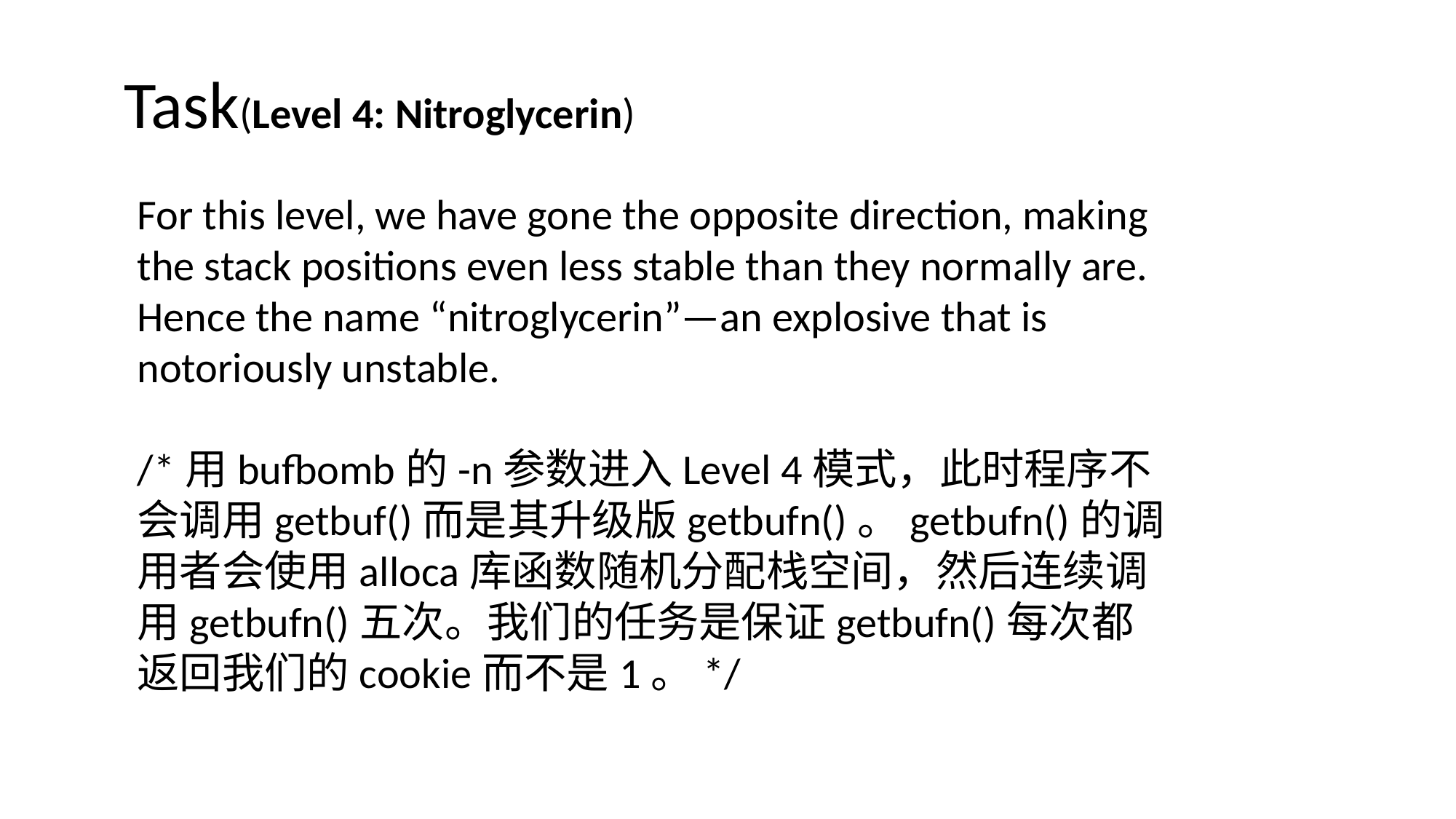

Task(Level 4: Nitroglycerin)
For this level, we have gone the opposite direction, making the stack positions even less stable than they normally are. Hence the name “nitroglycerin”—an explosive that is notoriously unstable.

/*用bufbomb的-n参数进入Level 4模式，此时程序不会调用getbuf()而是其升级版getbufn()。getbufn()的调用者会使用alloca库函数随机分配栈空间，然后连续调用getbufn()五次。我们的任务是保证getbufn()每次都返回我们的cookie而不是1。*/